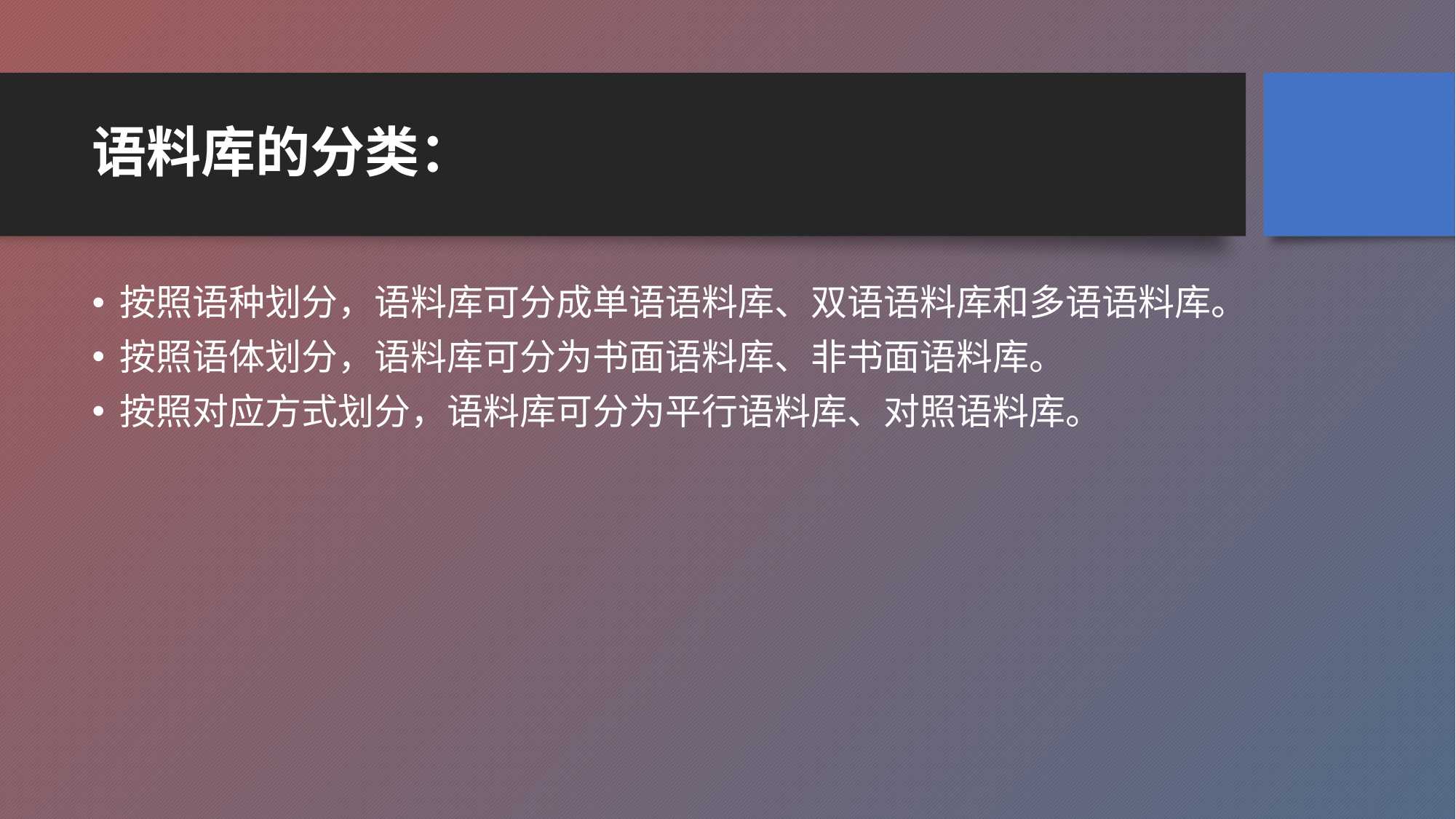

# 语料库的分类：
按照语种划分，语料库可分成单语语料库、双语语料库和多语语料库。
按照语体划分，语料库可分为书面语料库、非书面语料库。
按照对应方式划分，语料库可分为平行语料库、对照语料库。